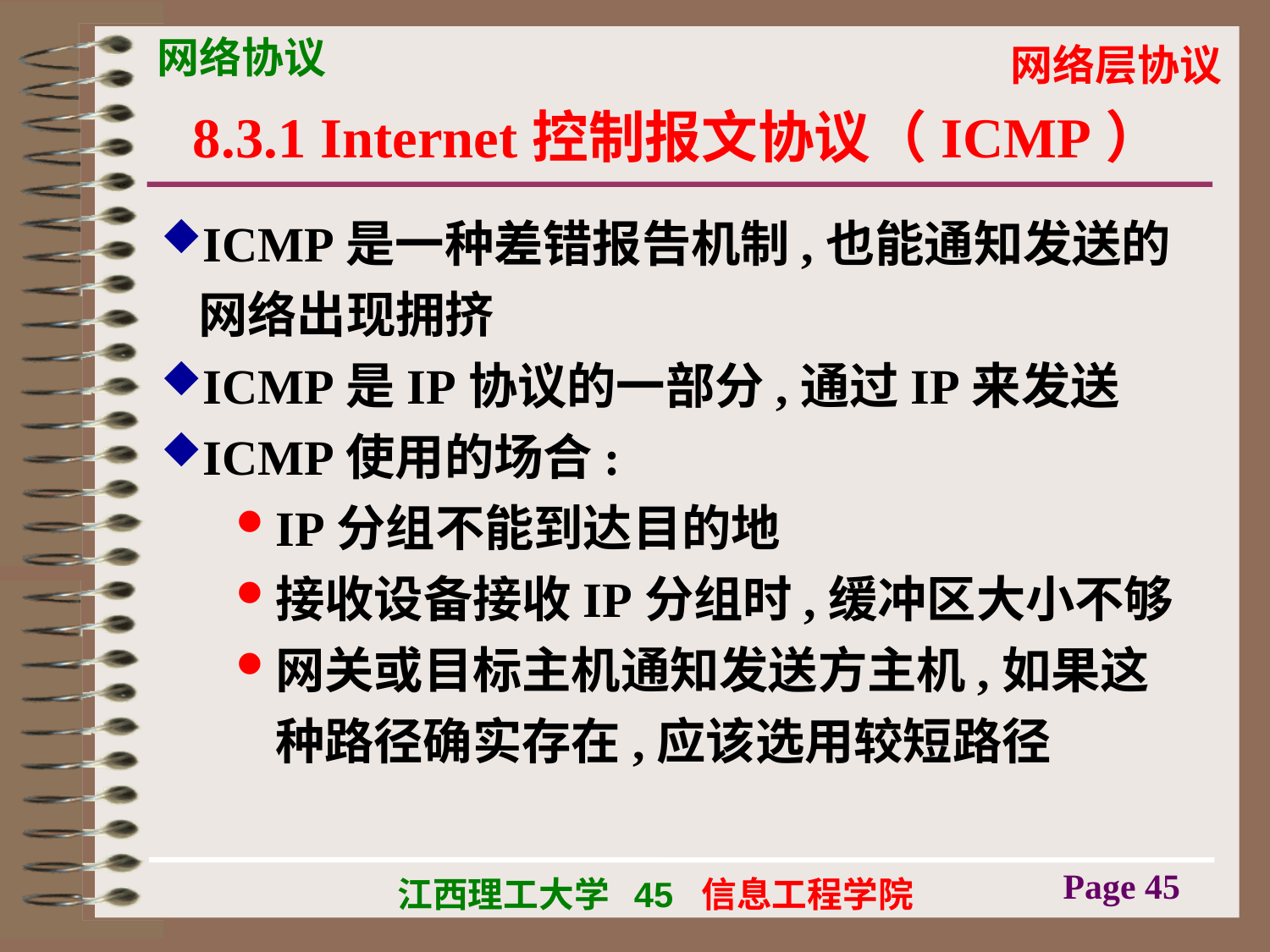

# 8.3.1 Internet控制报文协议（ICMP）
ICMP是一种差错报告机制,也能通知发送的网络出现拥挤
ICMP是IP协议的一部分,通过IP来发送
ICMP使用的场合:
IP分组不能到达目的地
接收设备接收IP分组时,缓冲区大小不够
网关或目标主机通知发送方主机,如果这种路径确实存在,应该选用较短路径
Page 45